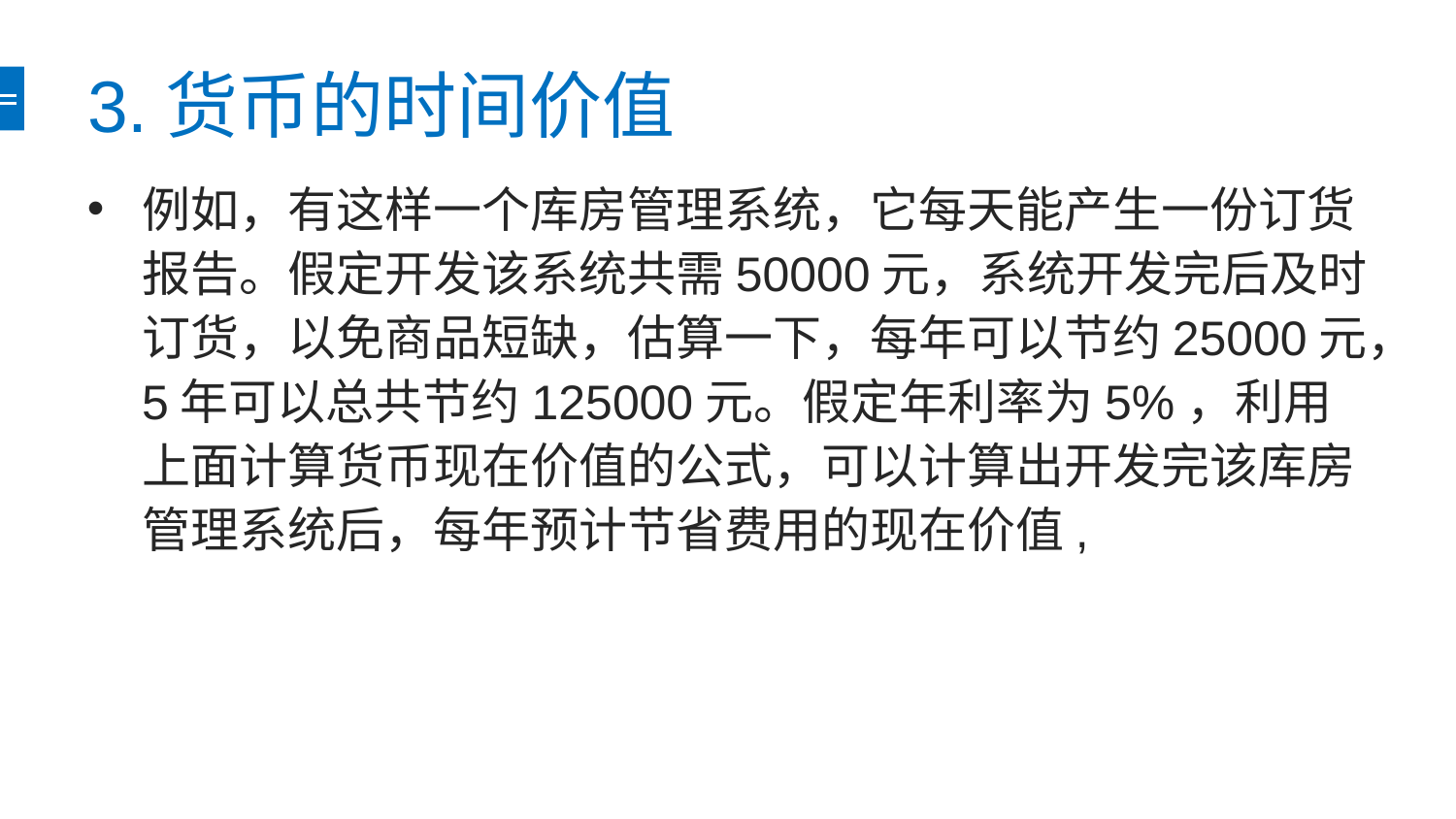

# 3.货币的时间价值
例如，有这样一个库房管理系统，它每天能产生一份订货报告。假定开发该系统共需50000元，系统开发完后及时订货，以免商品短缺，估算一下，每年可以节约25000元，5年可以总共节约125000元。假定年利率为5%，利用上面计算货币现在价值的公式，可以计算出开发完该库房管理系统后，每年预计节省费用的现在价值,